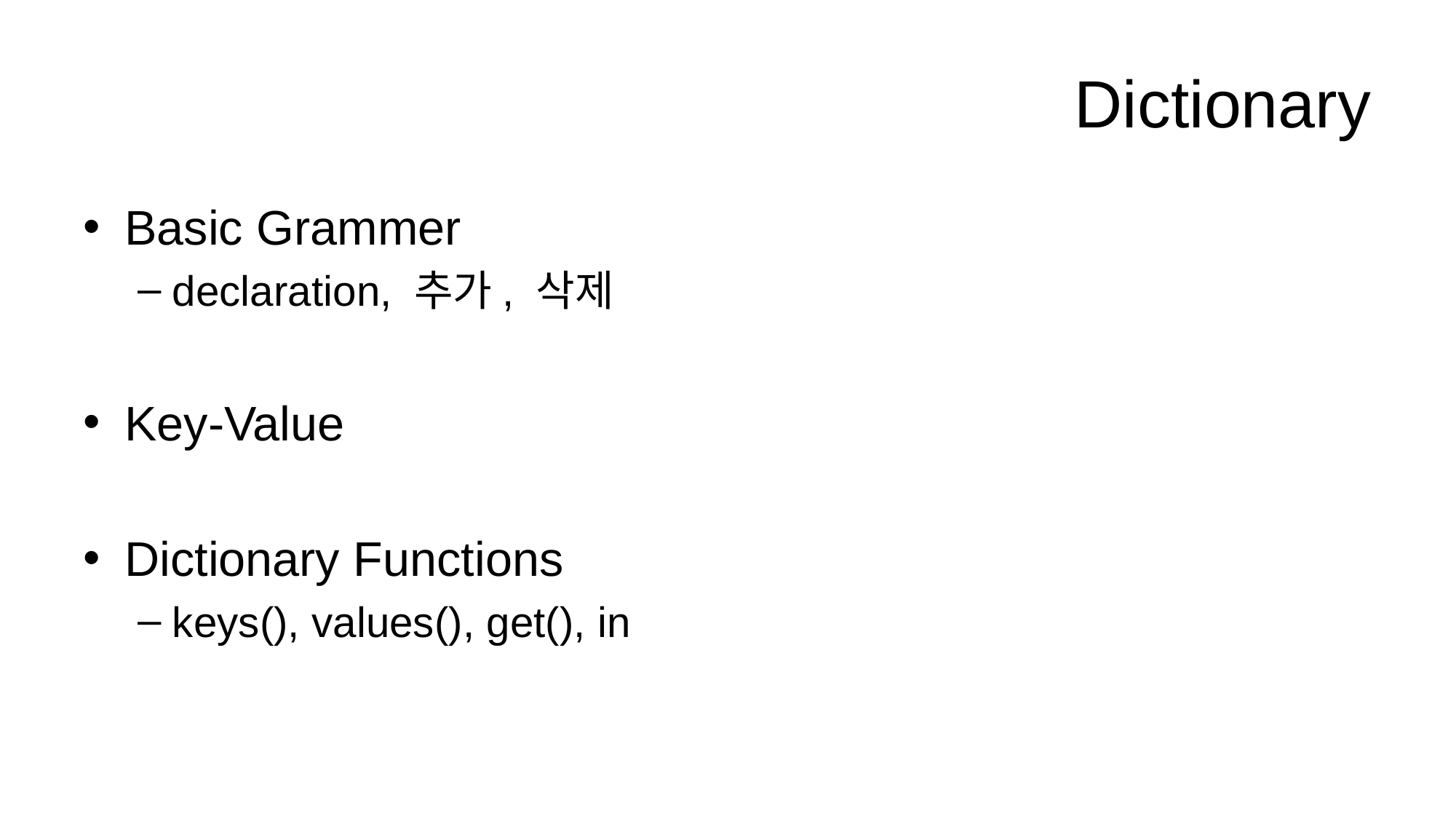

# Dictionary
Basic Grammer
declaration, 추가, 삭제

Key-Value

Dictionary Functions
keys(), values(), get(), in